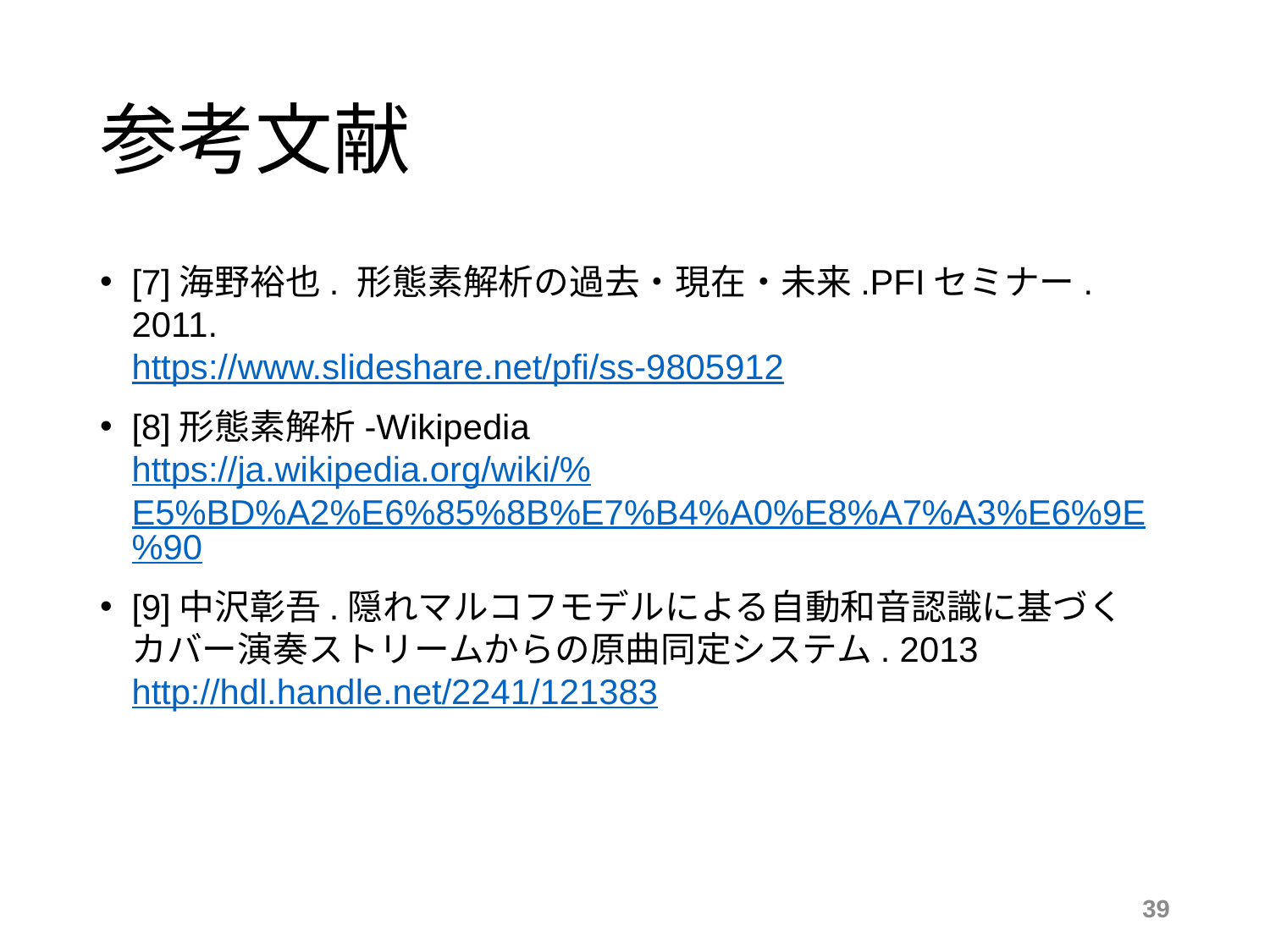

# 参考文献
[7]海野裕也. 形態素解析の過去・現在・未来.PFIセミナー. 2011.
https://www.slideshare.net/pfi/ss-9805912
[8]形態素解析-Wikipedia
https://ja.wikipedia.org/wiki/%E5%BD%A2%E6%85%8B%E7%B4%A0%E8%A7%A3%E6%9E%90
[9]中沢彰吾.隠れマルコフモデルによる自動和音認識に基づく
カバー演奏ストリームからの原曲同定システム. 2013
http://hdl.handle.net/2241/121383
39